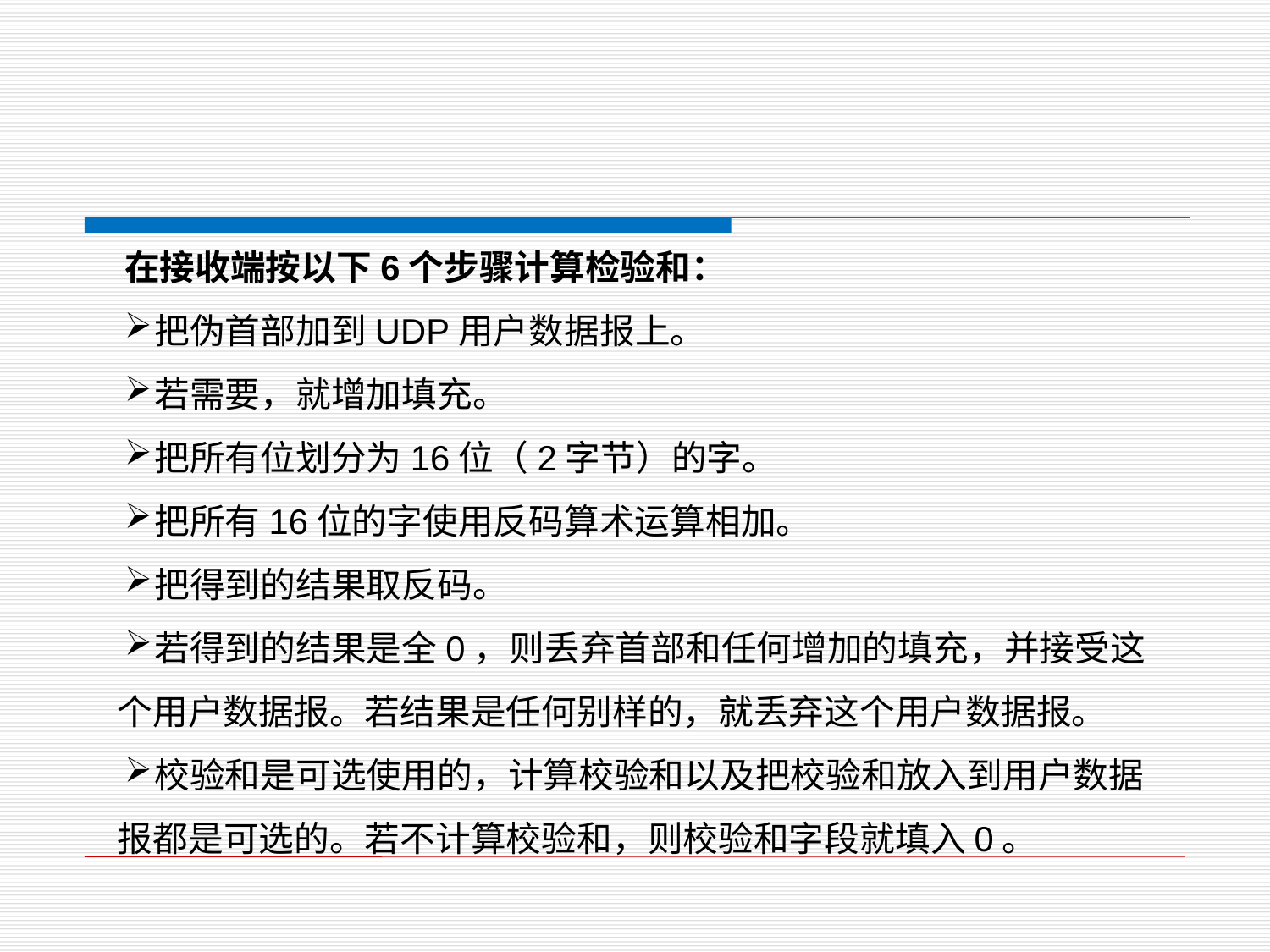

在接收端按以下6个步骤计算检验和：
把伪首部加到UDP用户数据报上。
若需要，就增加填充。
把所有位划分为16位（2字节）的字。
把所有16位的字使用反码算术运算相加。
把得到的结果取反码。
若得到的结果是全0，则丢弃首部和任何增加的填充，并接受这个用户数据报。若结果是任何别样的，就丢弃这个用户数据报。
校验和是可选使用的，计算校验和以及把校验和放入到用户数据报都是可选的。若不计算校验和，则校验和字段就填入0。